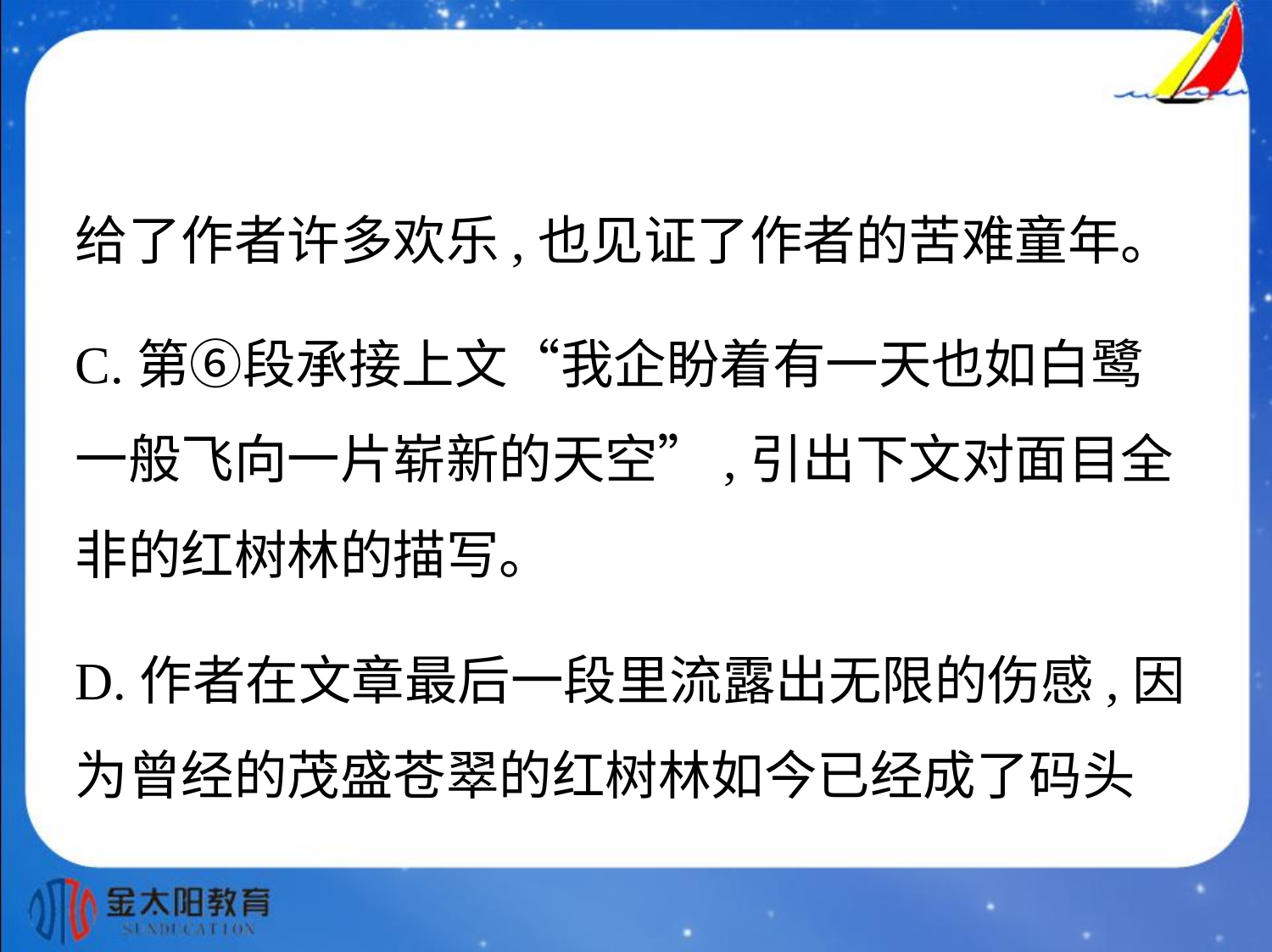

给了作者许多欢乐,也见证了作者的苦难童年。
C.第⑥段承接上文“我企盼着有一天也如白鹭
一般飞向一片崭新的天空”,引出下文对面目全
非的红树林的描写。
D.作者在文章最后一段里流露出无限的伤感,因
为曾经的茂盛苍翠的红树林如今已经成了码头